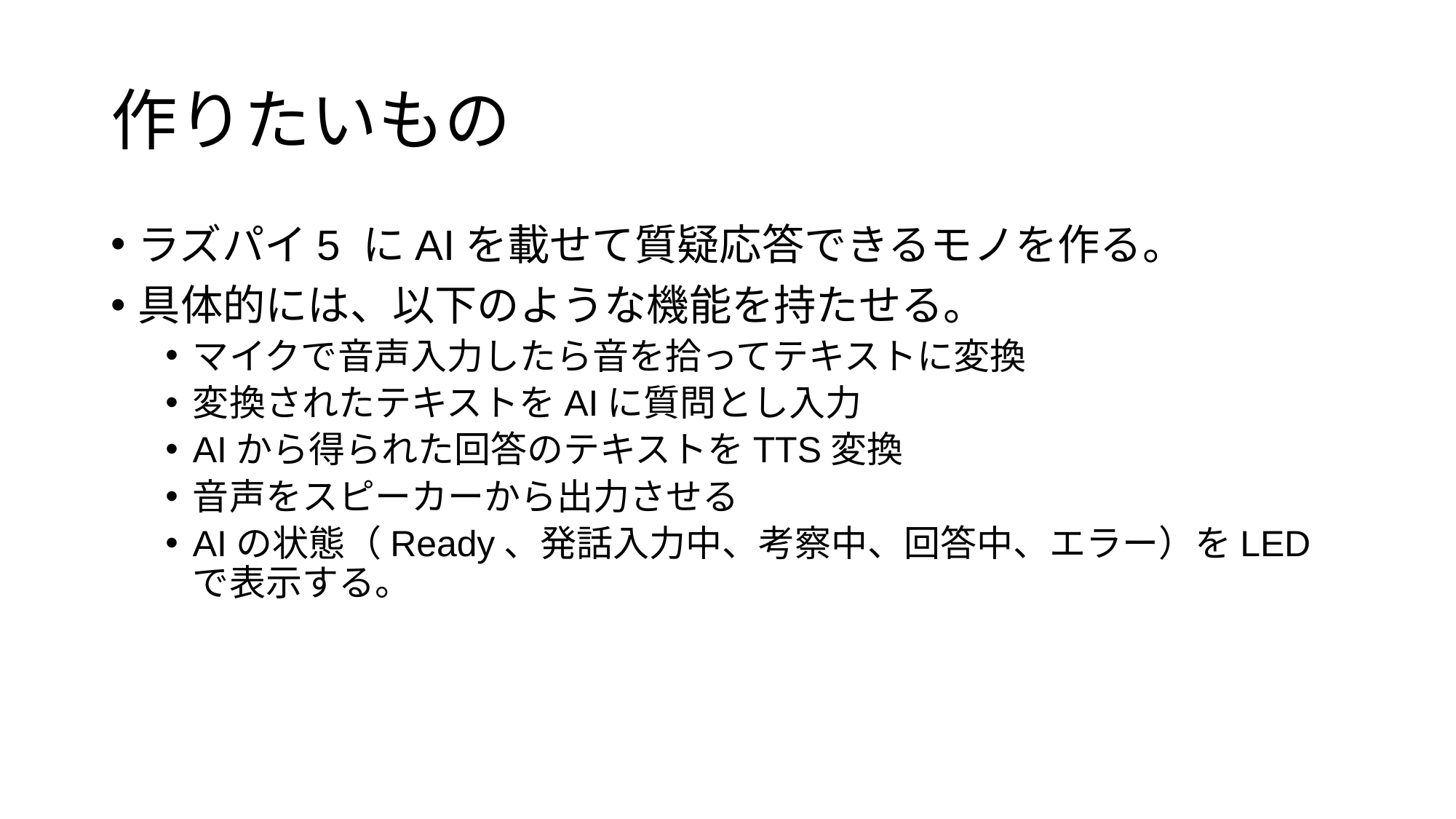

# 作りたいもの
ラズパイ5 にAIを載せて質疑応答できるモノを作る。
具体的には、以下のような機能を持たせる。
マイクで音声入力したら音を拾ってテキストに変換
変換されたテキストをAIに質問とし入力
AIから得られた回答のテキストをTTS変換
音声をスピーカーから出力させる
AIの状態（Ready、発話入力中、考察中、回答中、エラー）をLEDで表示する。